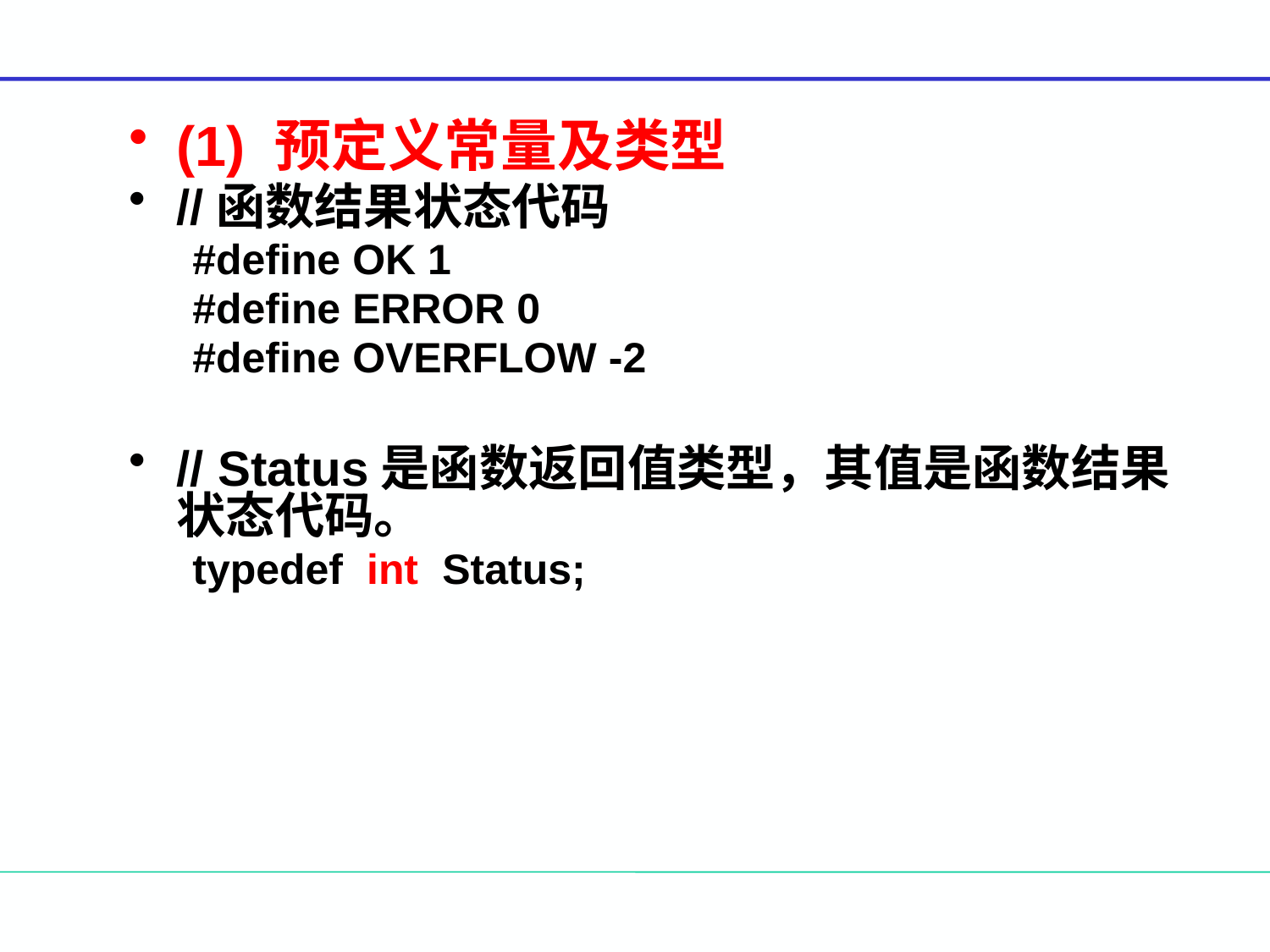

(1) 预定义常量及类型
//函数结果状态代码
#define OK 1
#define ERROR 0
#define OVERFLOW -2

// Status是函数返回值类型，其值是函数结果状态代码。
typedef  int  Status;